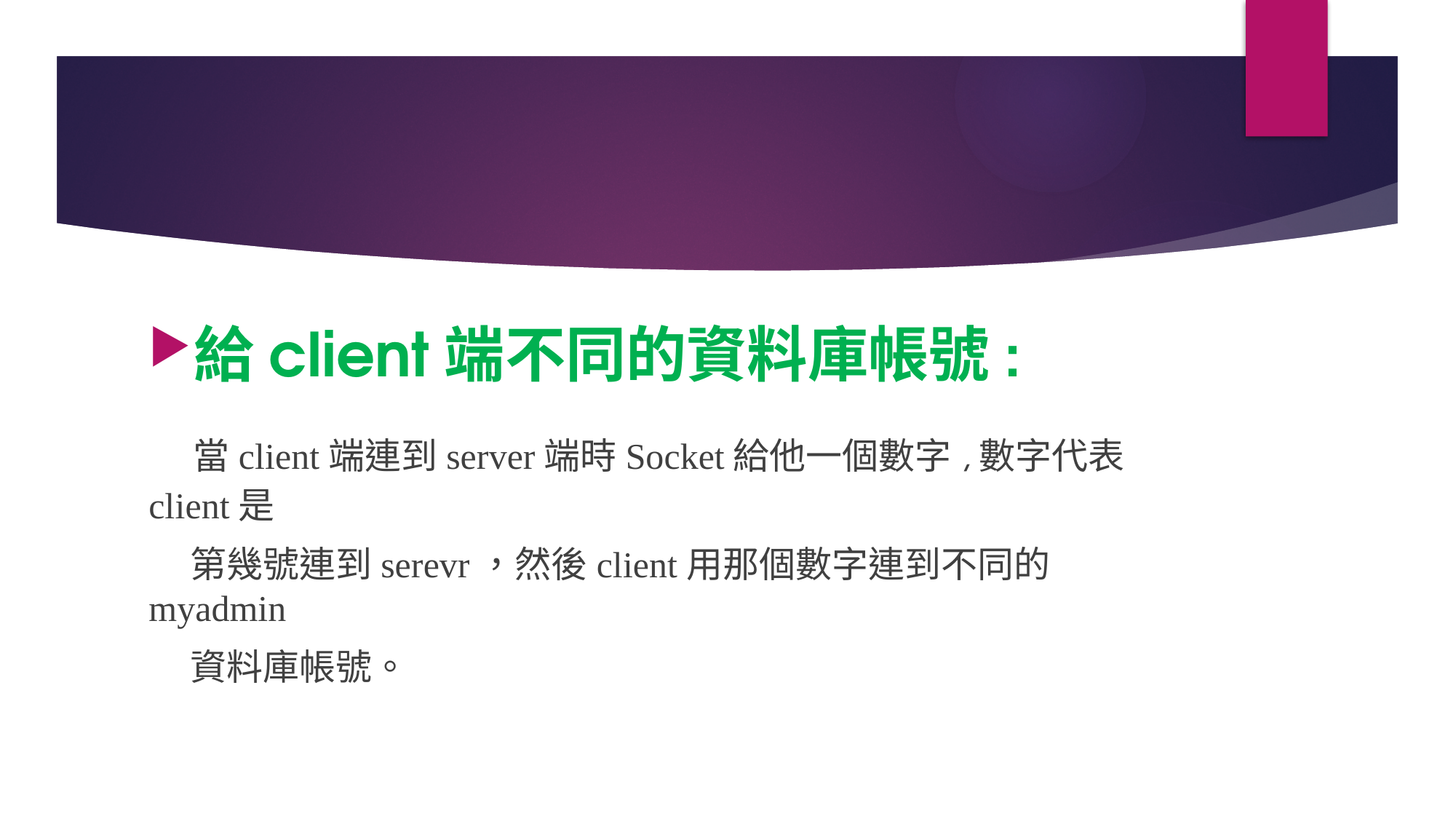

#
給client端不同的資料庫帳號:
  當client端連到server端時Socket給他一個數字,數字代表client是
    第幾號連到serevr，然後client用那個數字連到不同的myadmin
    資料庫帳號。